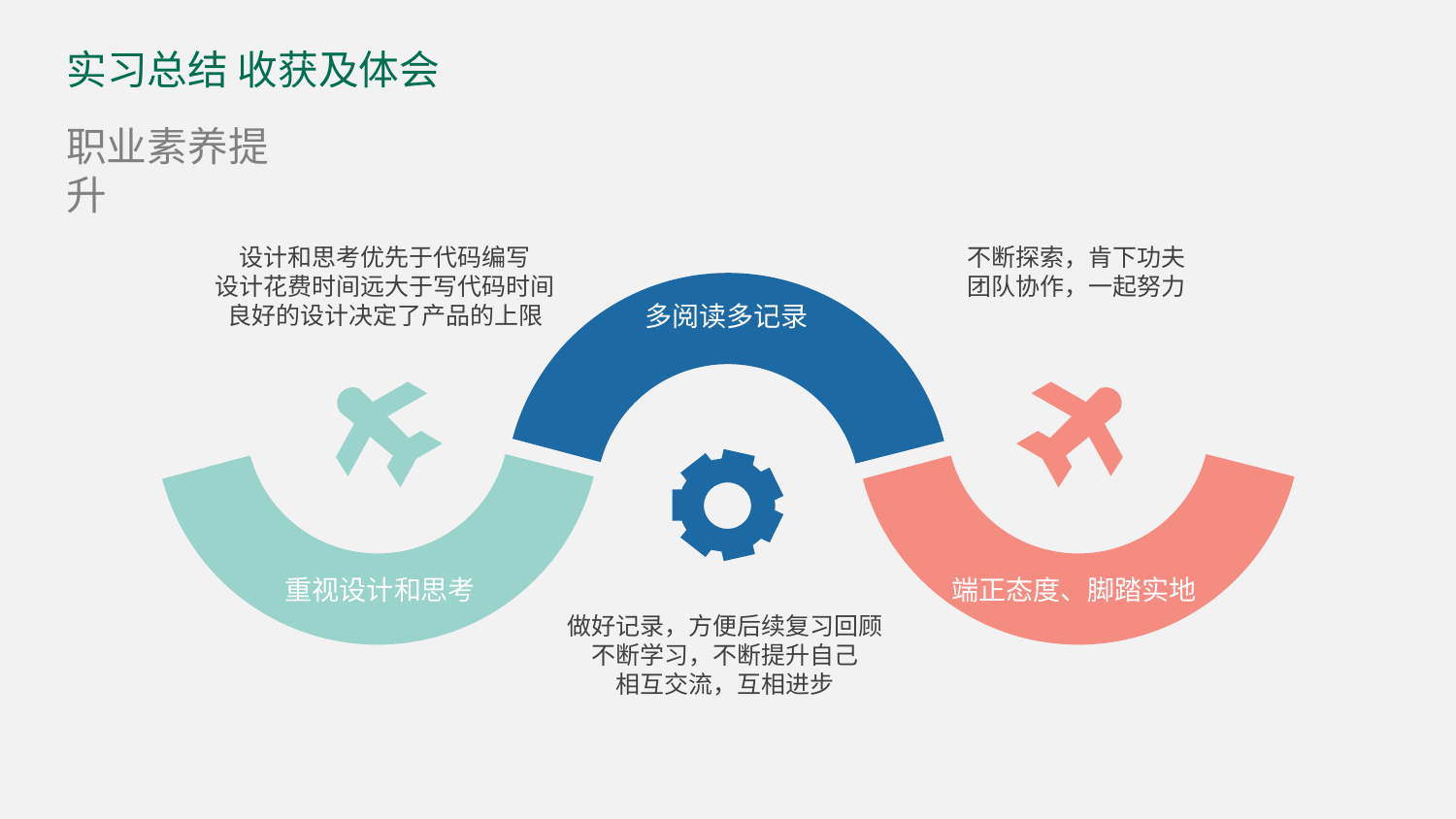

实习总结 收获及体会
职业素养提升

设计和思考优先于代码编写
设计花费时间远大于写代码时间
良好的设计决定了产品的上限
不断探索，肯下功夫
团队协作，一起努力

多阅读多记录

重视设计和思考
端正态度、脚踏实地
做好记录，方便后续复习回顾
不断学习，不断提升自己
相互交流，互相进步